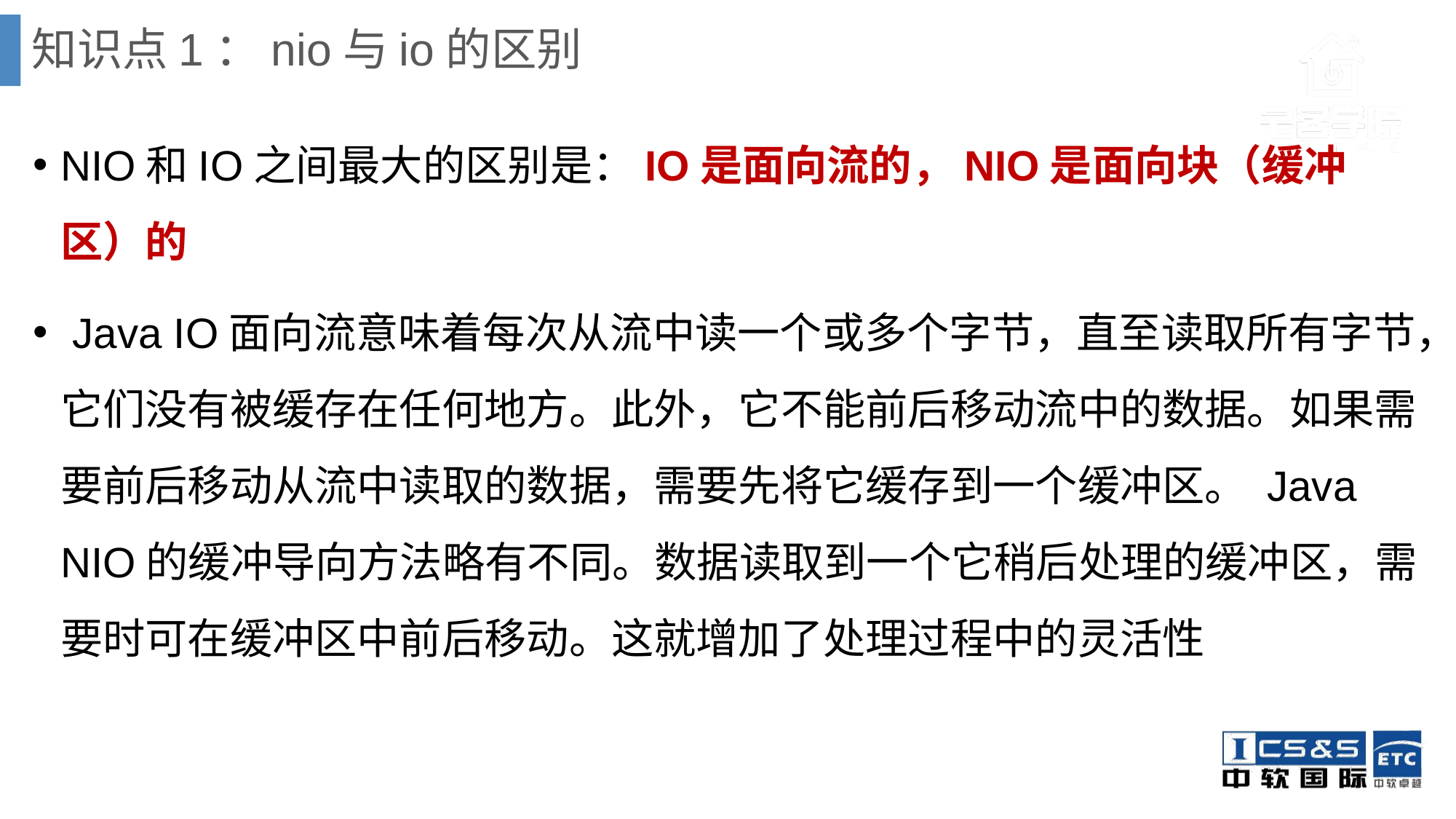

# 知识点1：nio与io的区别
NIO和IO之间最大的区别是：IO是面向流的，NIO是面向块（缓冲区）的
 Java IO面向流意味着每次从流中读一个或多个字节，直至读取所有字节，它们没有被缓存在任何地方。此外，它不能前后移动流中的数据。如果需要前后移动从流中读取的数据，需要先将它缓存到一个缓冲区。 Java NIO的缓冲导向方法略有不同。数据读取到一个它稍后处理的缓冲区，需要时可在缓冲区中前后移动。这就增加了处理过程中的灵活性